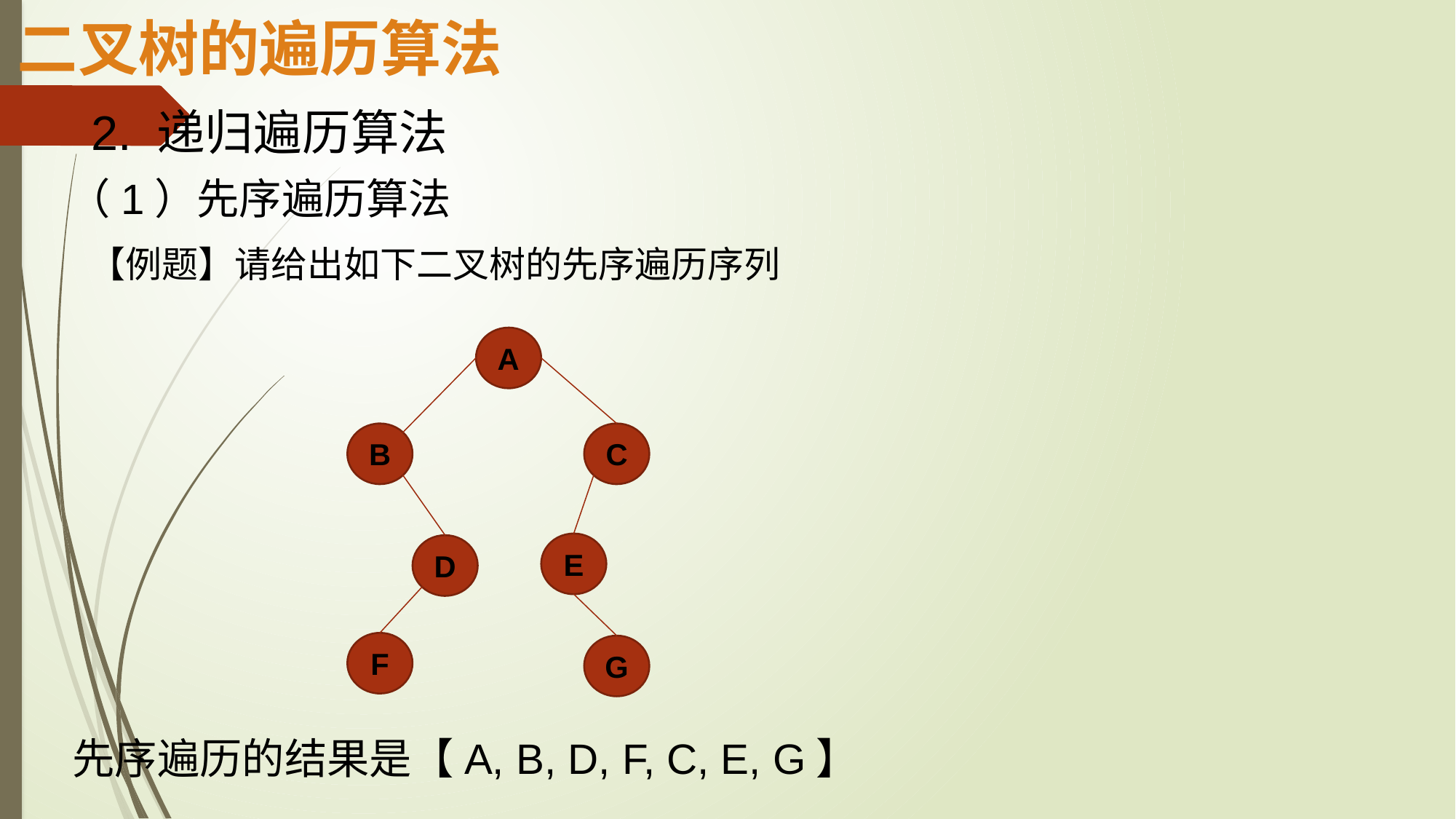

二叉树的遍历算法
2. 递归遍历算法
（1）先序遍历算法
【例题】请给出如下二叉树的先序遍历序列
A
B
C
E
D
F
G
先序遍历的结果是【A, B, D, F, C, E, G】